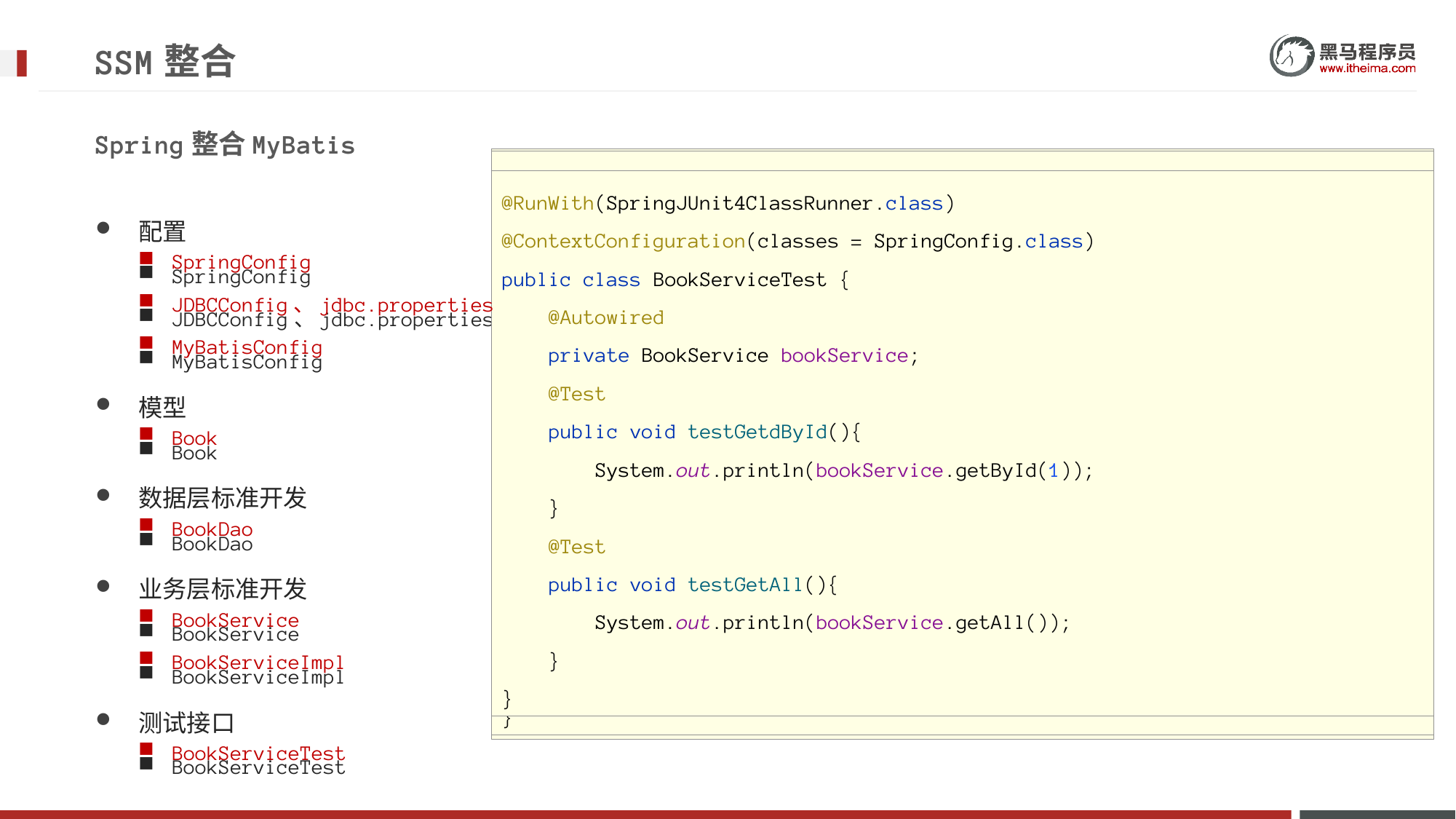

# SSM整合
Spring整合MyBatis
public class JdbcConfig {
    @Value("${jdbc.driver}")
    private String driver;
    @Value("${jdbc.url}")
    private String url;
    @Value("${jdbc.username}")
    private String userName;
    @Value("${jdbc.password}")
    private String password;
    @Bean
    public DataSource dataSource(){
        DruidDataSource ds = new DruidDataSource();
        ds.setDriverClassName(driver);
        ds.setUrl(url);
        ds.setUsername(userName);
        ds.setPassword(password);
        return ds;
    }
}
public class MybatisConfig {
    @Bean
    public SqlSessionFactoryBean sqlSessionFactory(DataSource dataSource){
        SqlSessionFactoryBean ssfb = new SqlSessionFactoryBean();
        ssfb.setTypeAliasesPackage("com.itheima.domain");
        ssfb.setDataSource(dataSource);
        return ssfb;
    }
    @Bean
    public MapperScannerConfigurer mapperScannerConfigurer(){
        MapperScannerConfigurer msc = new MapperScannerConfigurer();
        msc.setBasePackage("com.itheima.dao");
        return msc;
    }
}
@RunWith(SpringJUnit4ClassRunner.class)
@ContextConfiguration(classes = SpringConfig.class)
public class BookServiceTest {
    @Autowired
    private BookService bookService;
    @Test
    public void testGetdById(){
        System.out.println(bookService.getById(1));
    }
    @Test
    public void testGetAll(){
        System.out.println(bookService.getAll());
    }
}
配置
SpringConfig
JDBCConfig、jdbc.properties
MyBatisConfig
模型
Book
数据层标准开发
BookDao
业务层标准开发
BookService
BookServiceImpl
测试接口
BookServiceTest

SpringConfig
JDBCConfig、jdbc.properties
MyBatisConfig

Book

BookDao

BookService
BookServiceImpl

BookServiceTest

public interface BookDao {
    @Insert("insert into tbl_book(type,name,description)values(#{type},#{name},#{description})")
    void save(Book book);
    @Delete("delete from tbl_book where id = #{id} ")
    void delete(Integer id);
    @Update("update tbl_book set type = #{type} , name = #{name} , description = #{description} where id = #{id}")
    void update(Book book);
    @Select("select * from tbl_book")
    List<Book> getAll();
    @Select("select * from tbl_book where id = #{id} ")
    Book getById(Integer id);
}
@Service
public class BookServiceImpl implements BookService {
    @Autowired
    private BookDao bookDao;
    public void save(Book book) {        bookDao.save(book);            }
    public void update(Book book){       bookDao.update(book);          }
    public void delete(Integer id) {     bookDao.delete(id);            }
    public Book getById(Integer id) {    return bookDao.getById(id);    }
    public List<Book> getAll() {         return bookDao.getAll();       }
}
public interface BookService {
    void save(Book book);
    void delete(Integer id);
    void update(Book book);
    List<Book> getAll();
    Book getById(Integer id);
}
public class Book {
    private Integer id;
    private String type;
    private String name;
    private String description;
}
@Configuration
@ComponentScan("com.itheima")
@PropertySource("classpath:jdbc.properties")
@Import({JdbcConfig.class,MybatisConfig.class})
public class SpringConfig {
}
jdbc.driver=com.mysql.jdbc.Driver
jdbc.url=jdbc:mysql://localhost:3306/ssm_db?useSSL=false
jdbc.username=root
jdbc.password=root